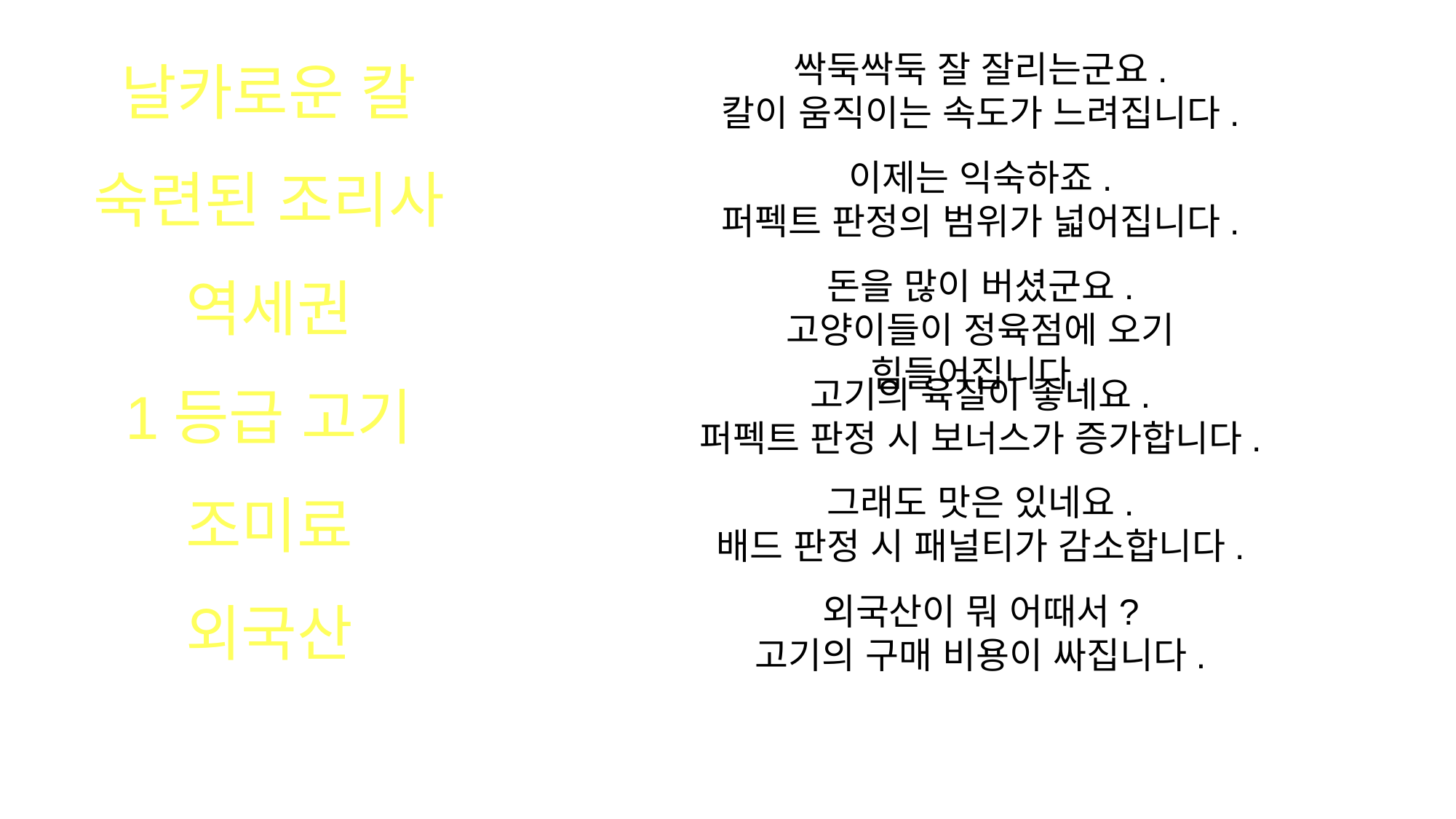

싹둑싹둑 잘 잘리는군요.
칼이 움직이는 속도가 느려집니다.
날카로운 칼
이제는 익숙하죠.
퍼펙트 판정의 범위가 넓어집니다.
숙련된 조리사
돈을 많이 버셨군요.
고양이들이 정육점에 오기 힘들어집니다.
역세권
고기의 육질이 좋네요.
퍼펙트 판정 시 보너스가 증가합니다.
1등급 고기
그래도 맛은 있네요.
배드 판정 시 패널티가 감소합니다.
조미료
외국산이 뭐 어때서?
고기의 구매 비용이 싸집니다.
외국산